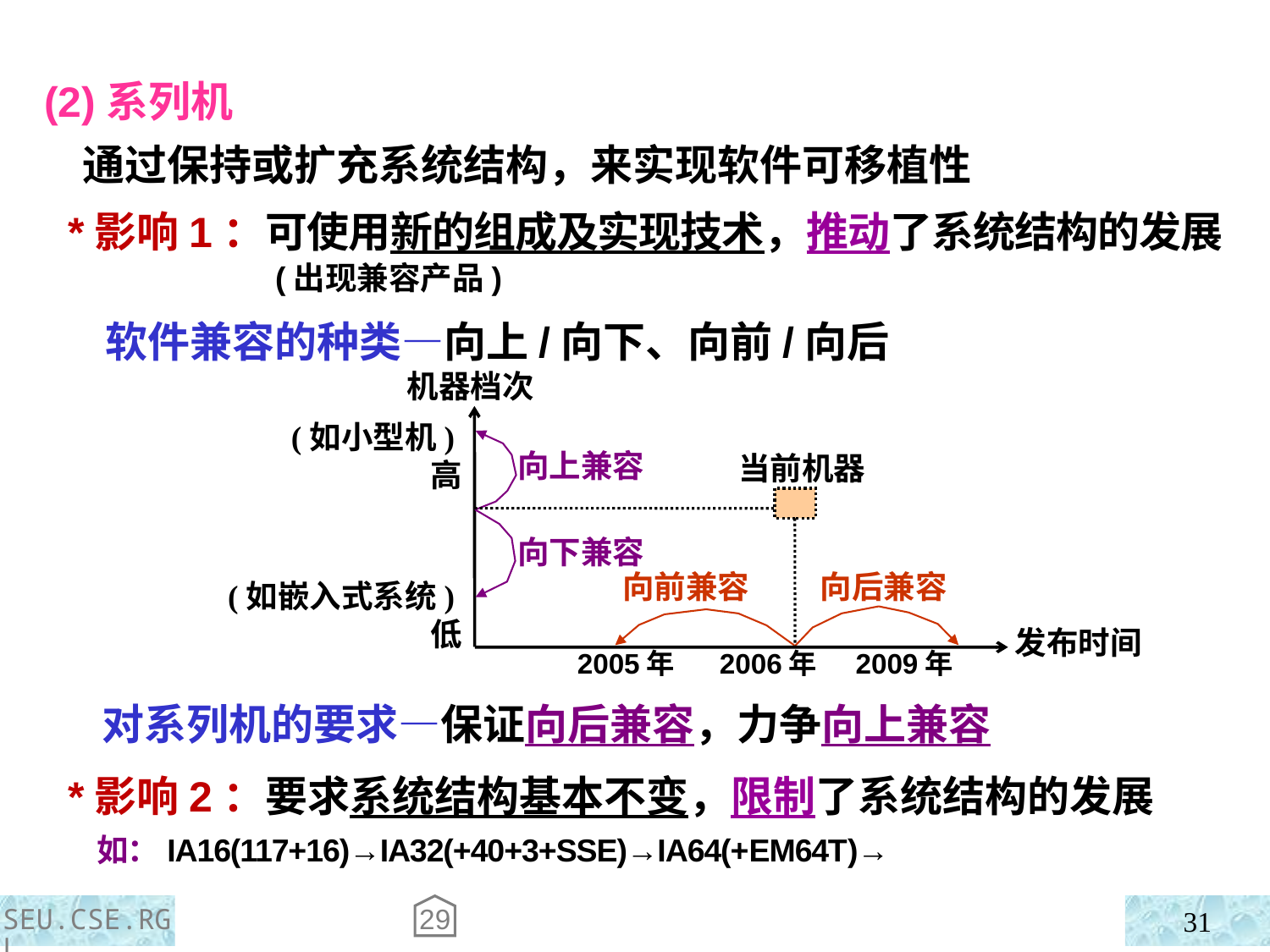

(2)系列机
   通过保持或扩充系统结构，来实现软件可移植性
  *影响1：可使用新的组成及实现技术，推动了系统结构的发展
                          (出现兼容产品)
     软件兼容的种类—向上/向下、向前/向后
机器档次

(如小型机)高

向上兼容
当前机器

向下兼容
向前兼容
向后兼容
(如嵌入式系统)低

发布时间
2005年      2006年     2009年

     对系列机的要求—保证向后兼容，力争向上兼容
  *影响2：要求系统结构基本不变，限制了系统结构的发展
       如：IA16(117+16)→IA32(+40+3+SSE)→IA64(+EM64T)→
29
SEU.CSE.RGL
31